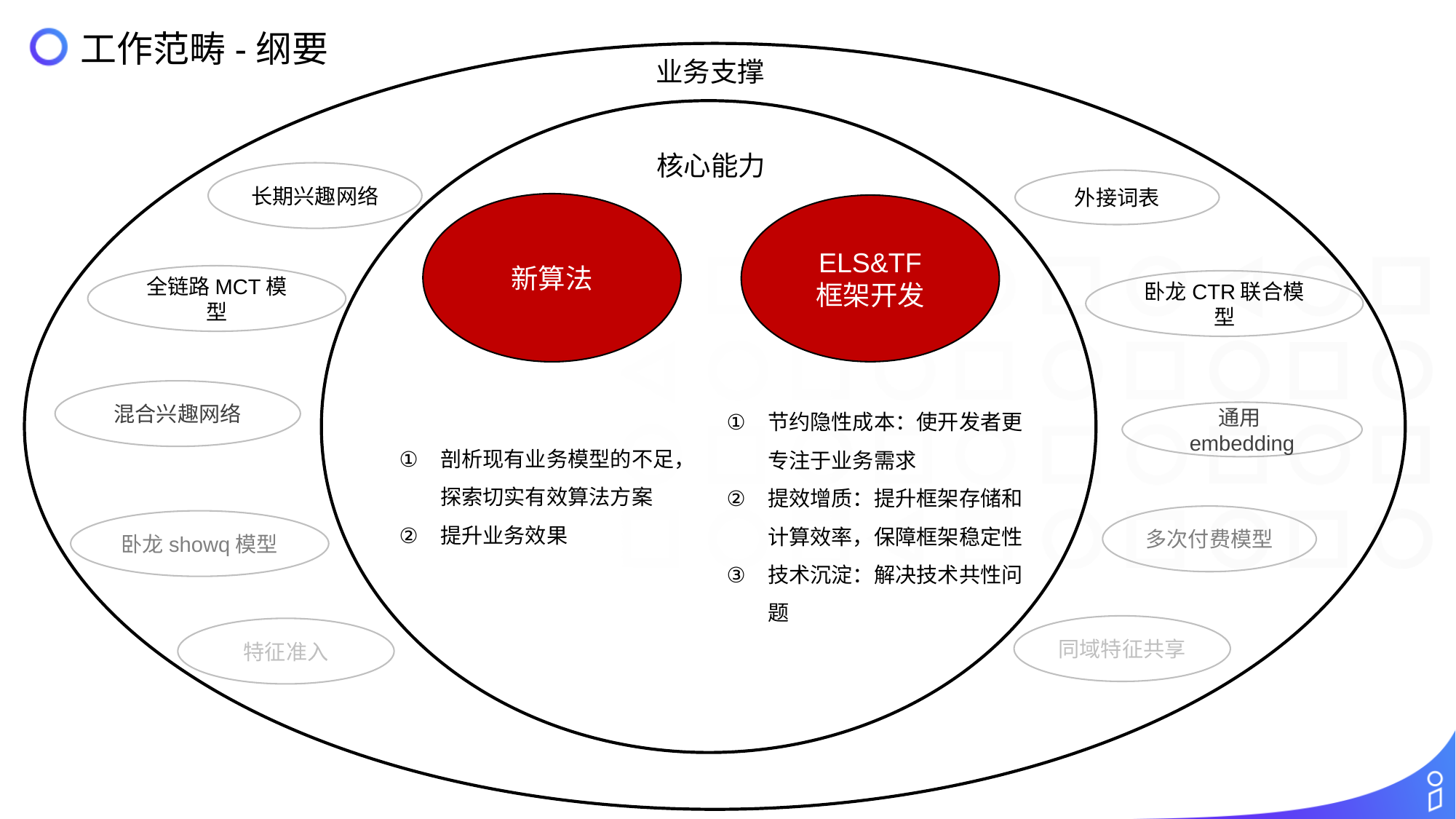

# 工作范畴-纲要

业务支撑

核心能力
长期兴趣网络
外接词表

新算法
ELS&TF
框架开发
全链路MCT模型
卧龙CTR联合模型
混合兴趣网络
节约隐性成本：使开发者更专注于业务需求
提效增质：提升框架存储和计算效率，保障框架稳定性
技术沉淀：解决技术共性问题
通用embedding
剖析现有业务模型的不足，探索切实有效算法方案
提升业务效果
多次付费模型
卧龙showq模型
同域特征共享
特征准入